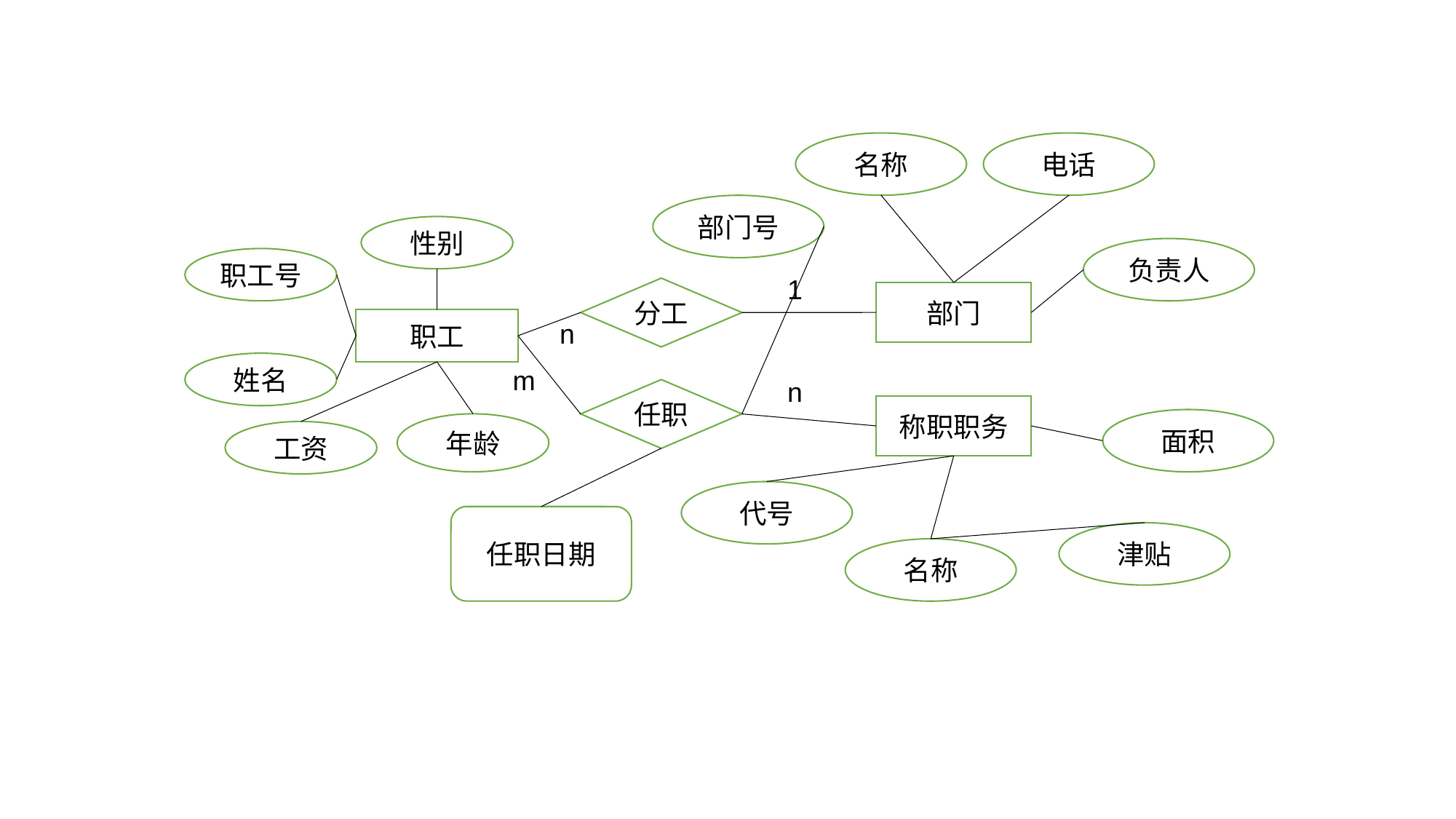

名称
电话
部门号
性别
负责人
职工号
1
分工
部门
职工
n
姓名
m
n
任职
称职职务
面积
年龄
工资
代号
任职日期
津贴
名称